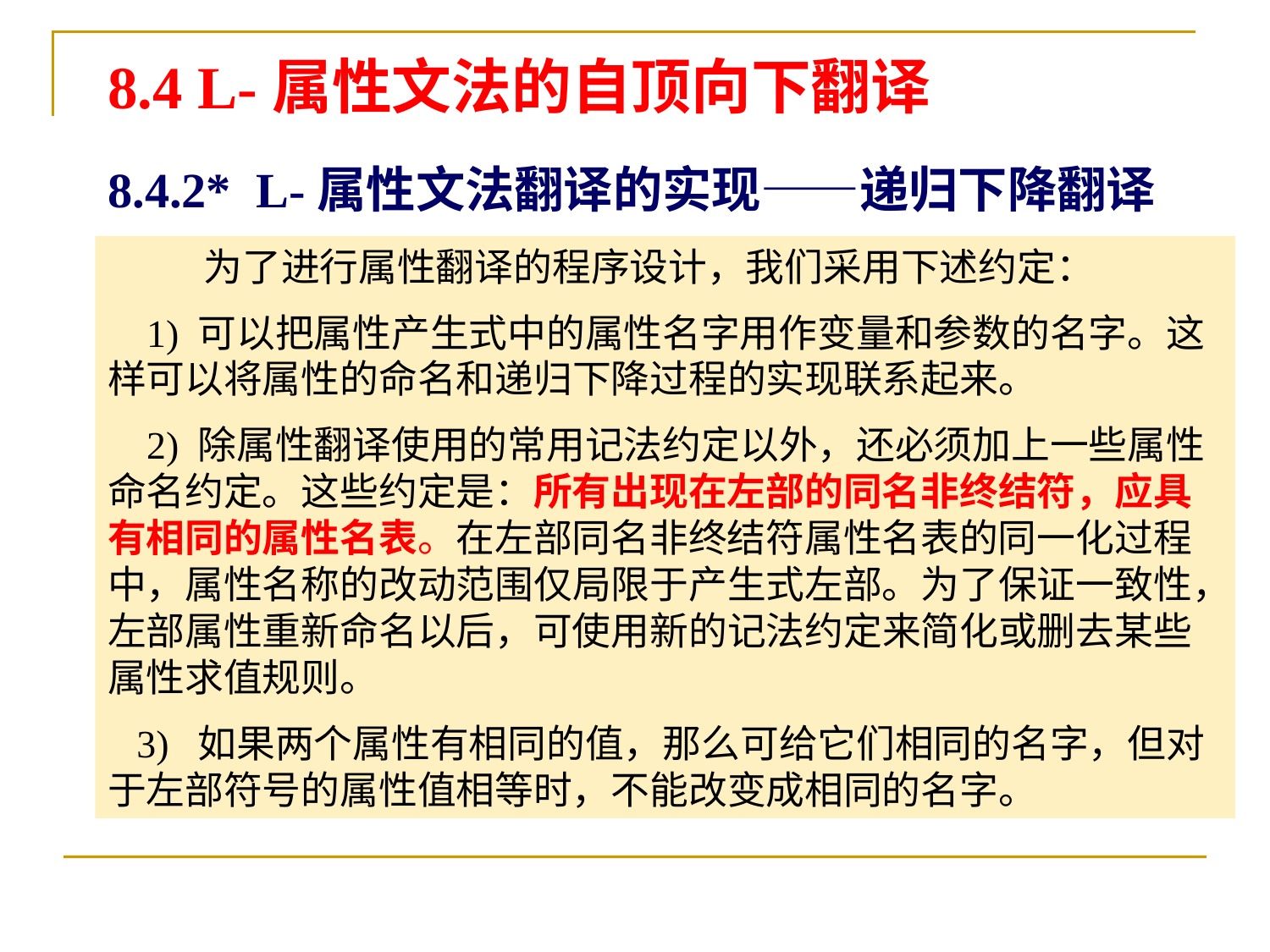

8.4 L-属性文法的自顶向下翻译
# 8.4.2*  L-属性文法翻译的实现——递归下降翻译
          为了进行属性翻译的程序设计，我们采用下述约定：
    1) 可以把属性产生式中的属性名字用作变量和参数的名字。这样可以将属性的命名和递归下降过程的实现联系起来。
    2) 除属性翻译使用的常用记法约定以外，还必须加上一些属性命名约定。这些约定是：所有出现在左部的同名非终结符，应具有相同的属性名表。在左部同名非终结符属性名表的同一化过程中，属性名称的改动范围仅局限于产生式左部。为了保证一致性，左部属性重新命名以后，可使用新的记法约定来简化或删去某些属性求值规则。
   3)  如果两个属性有相同的值，那么可给它们相同的名字，但对于左部符号的属性值相等时，不能改变成相同的名字。
56